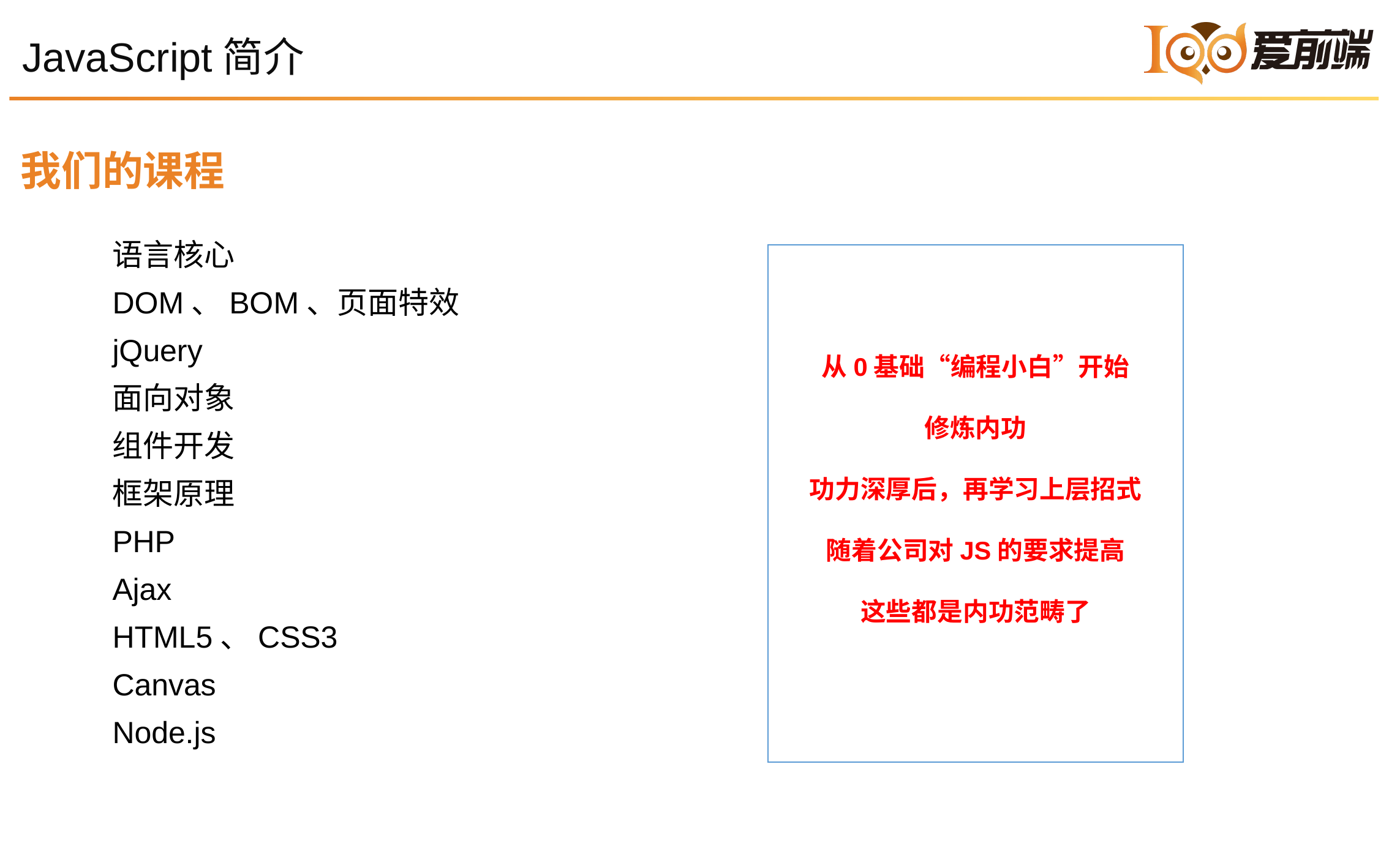

1
JavaScript简介

我们的课程
	语言核心
	DOM、BOM、页面特效
	jQuery
	面向对象
	组件开发
	框架原理
	PHP
	Ajax
	HTML5、CSS3
	Canvas
	Node.js
从0基础“编程小白”开始
修炼内功
功力深厚后，再学习上层招式
随着公司对JS的要求提高
这些都是内功范畴了